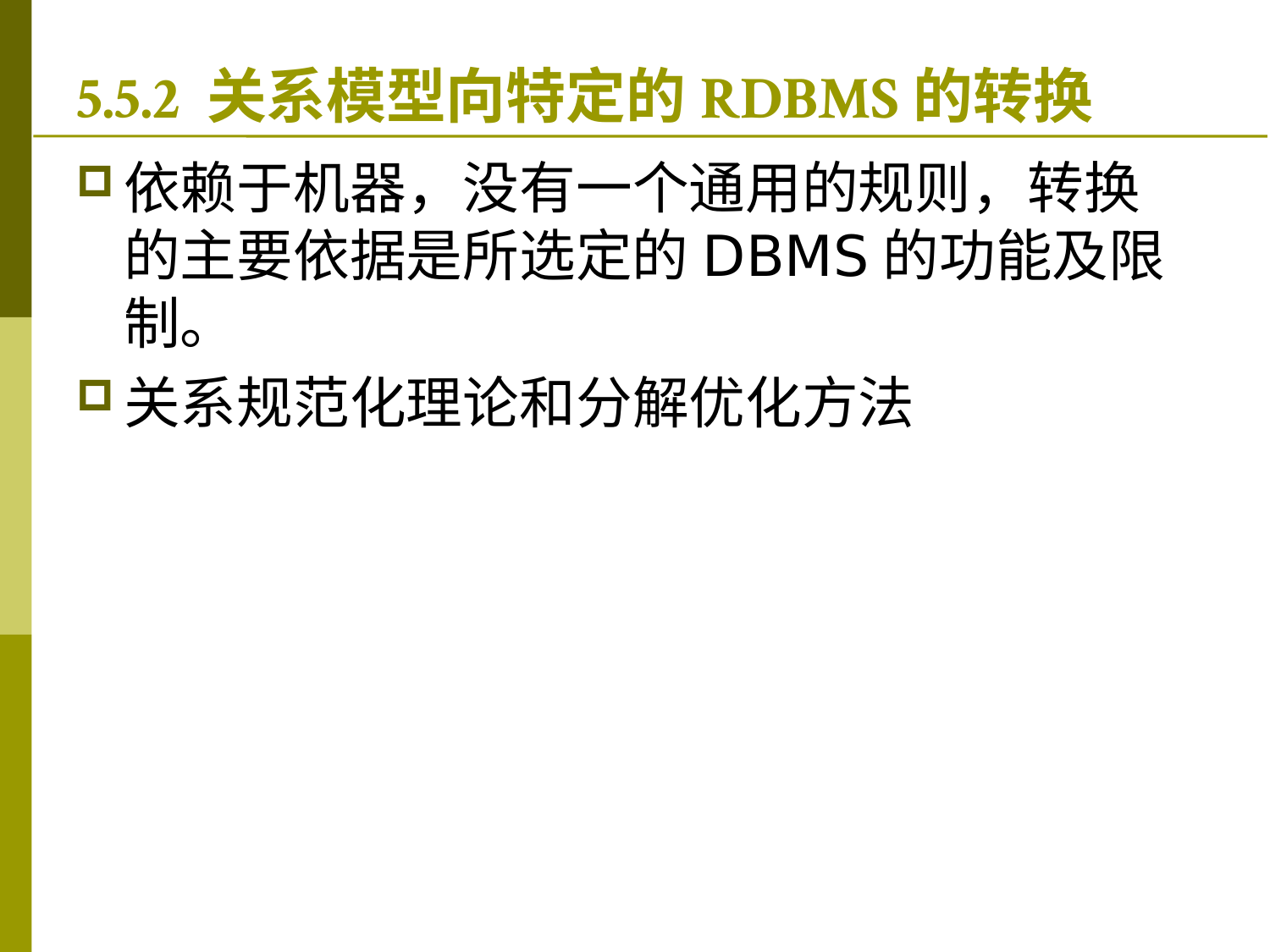

# 5.5.2 关系模型向特定的RDBMS的转换
依赖于机器，没有一个通用的规则，转换的主要依据是所选定的DBMS的功能及限制。
关系规范化理论和分解优化方法